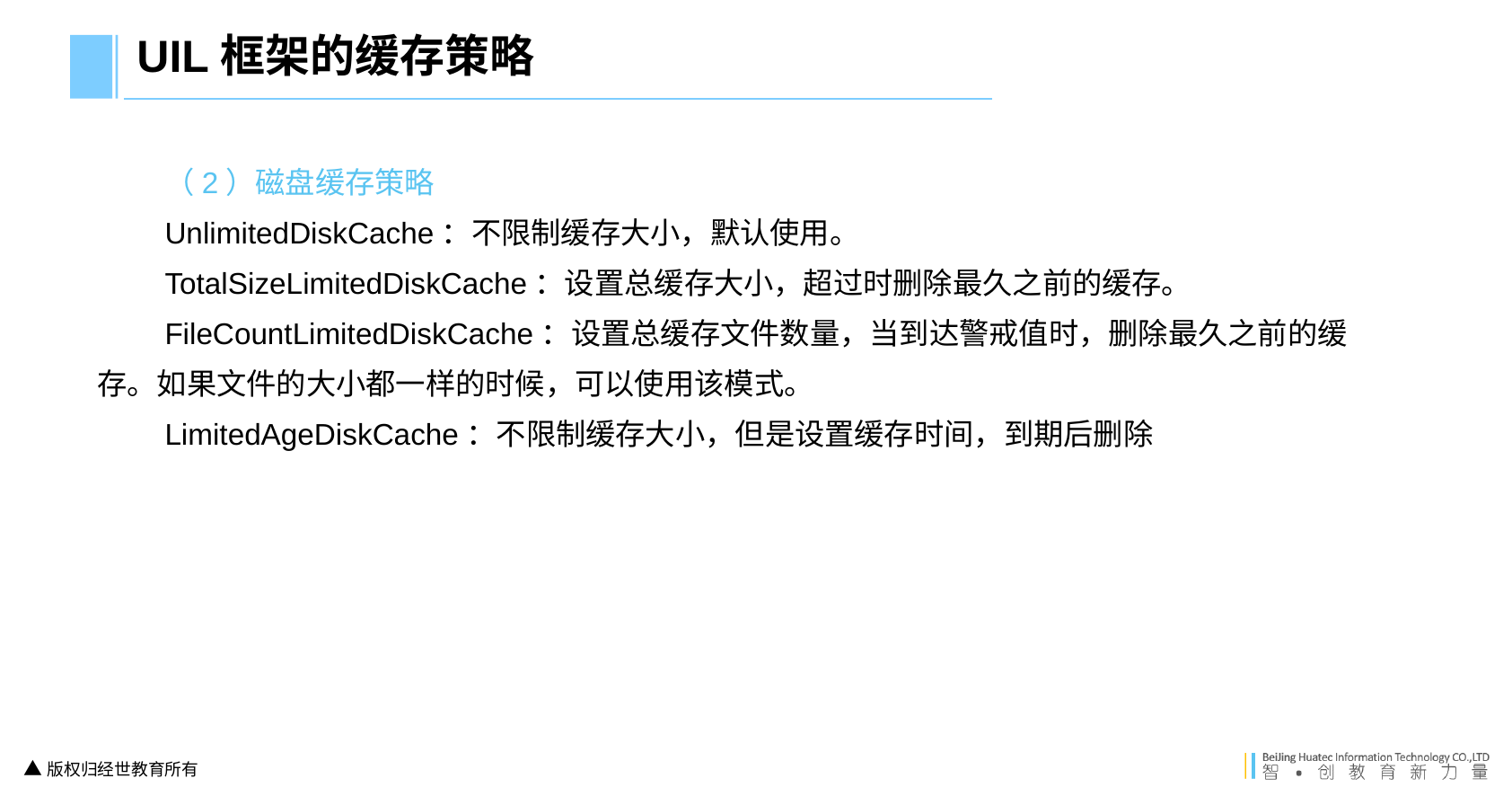

UIL框架的缓存策略

（2）磁盘缓存策略
UnlimitedDiskCache：不限制缓存大小，默认使用。
TotalSizeLimitedDiskCache：设置总缓存大小，超过时删除最久之前的缓存。
FileCountLimitedDiskCache：设置总缓存文件数量，当到达警戒值时，删除最久之前的缓存。如果文件的大小都一样的时候，可以使用该模式。
LimitedAgeDiskCache：不限制缓存大小，但是设置缓存时间，到期后删除